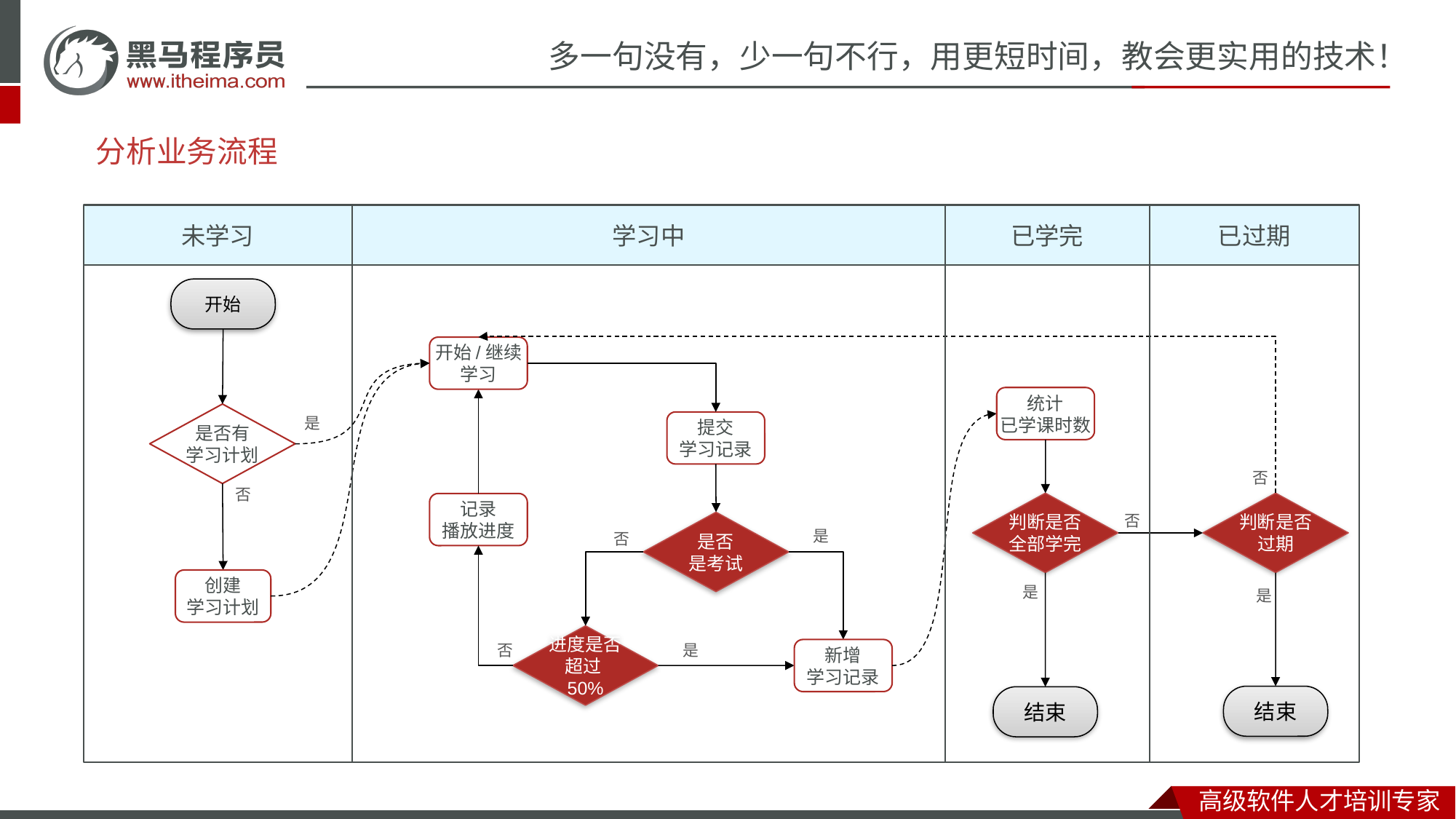

# 分析业务流程
未学习

学习中

已学完

已过期

开始
开始/继续
学习
统计
已学课时数
是否有
学习计划
是
提交
学习记录
否
否
判断是否全部学完
判断是否
过期
记录
播放进度
否
是否
是考试
是
否
创建
学习计划
是
是
进度是否
超过50%
否
是
新增
学习记录
结束
结束